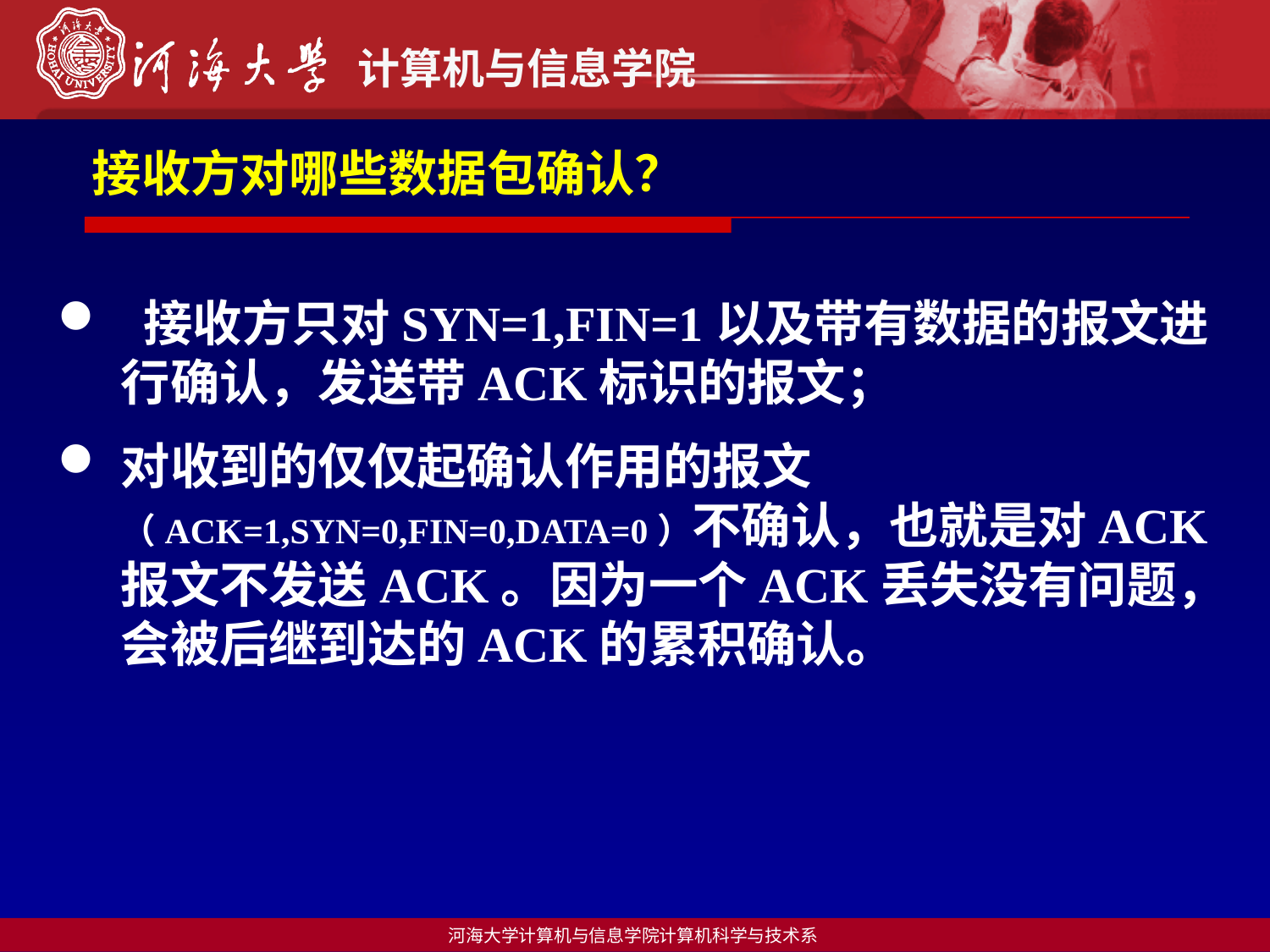

接收方对哪些数据包确认？
 接收方只对SYN=1,FIN=1以及带有数据的报文进行确认，发送带ACK标识的报文；
对收到的仅仅起确认作用的报文（ACK=1,SYN=0,FIN=0,DATA=0）不确认，也就是对ACK报文不发送ACK。因为一个ACK丢失没有问题，会被后继到达的ACK的累积确认。